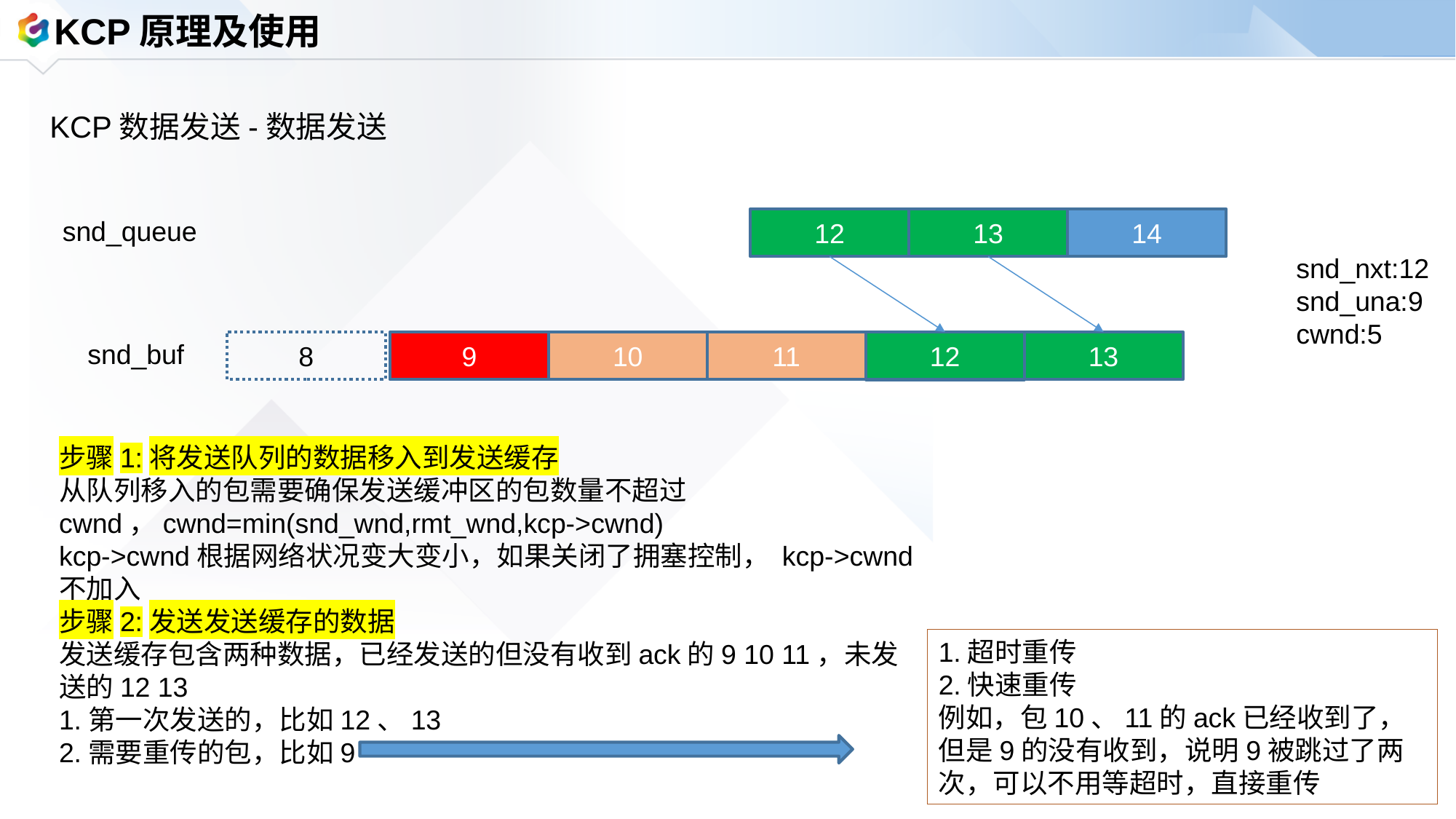

KCP原理及使用

KCP数据发送-数据发送
snd_queue
12
13
14
snd_nxt:12
snd_una:9
cwnd:5
snd_buf
8
9
10
11
13
12
步骤1:将发送队列的数据移入到发送缓存
从队列移入的包需要确保发送缓冲区的包数量不超过cwnd，cwnd=min(snd_wnd,rmt_wnd,kcp->cwnd)
kcp->cwnd根据网络状况变大变小，如果关闭了拥塞控制， kcp->cwnd不加入
步骤2:发送发送缓存的数据
发送缓存包含两种数据，已经发送的但没有收到ack的9 10 11，未发送的12 13
1.第一次发送的，比如12、13
2.需要重传的包，比如9
1.超时重传
2.快速重传
例如，包10、11的ack已经收到了，但是9的没有收到，说明9被跳过了两次，可以不用等超时，直接重传